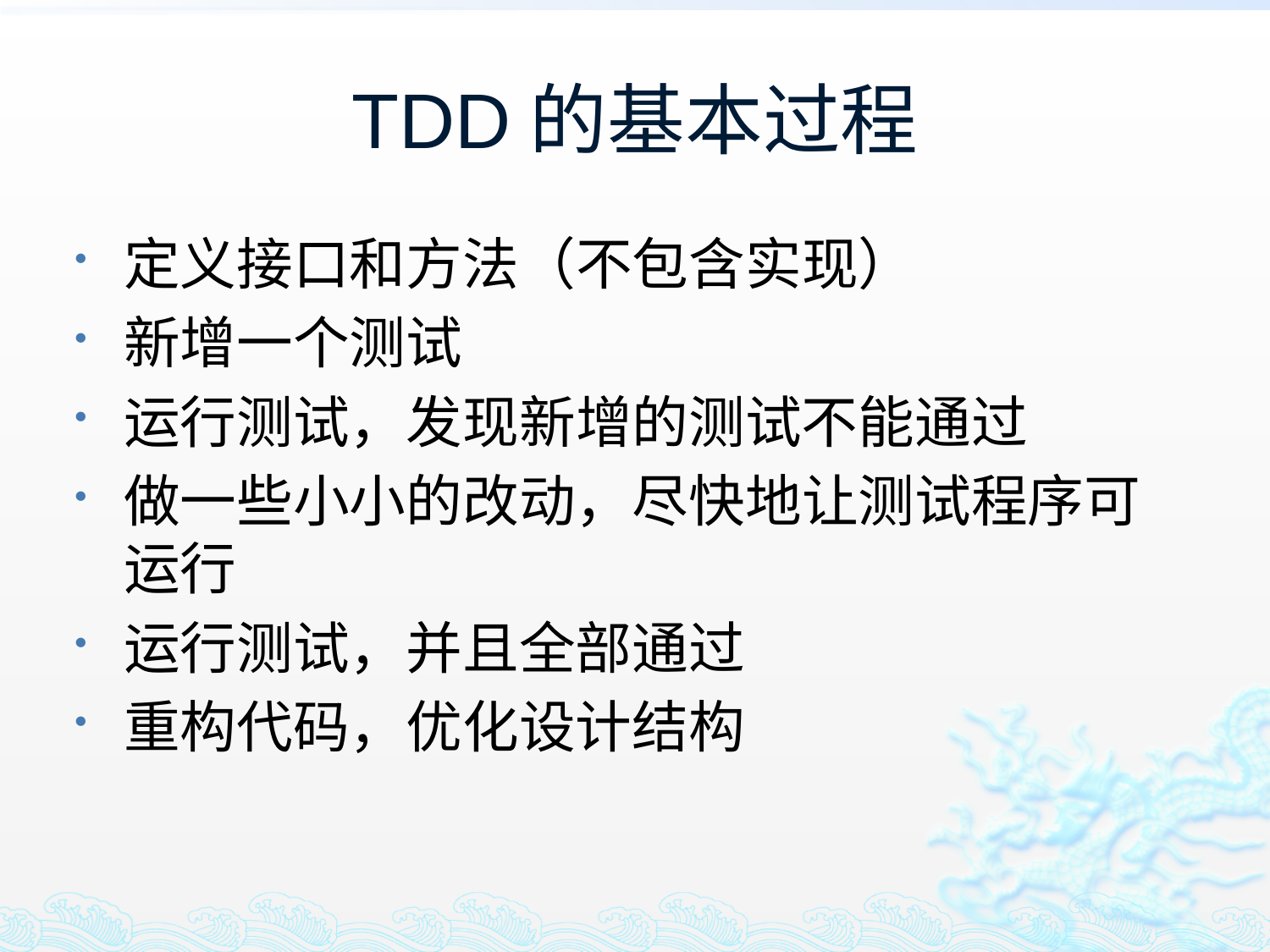

# TDD的基本过程
定义接口和方法（不包含实现）
新增一个测试
运行测试，发现新增的测试不能通过
做一些小小的改动，尽快地让测试程序可运行
运行测试，并且全部通过
重构代码，优化设计结构